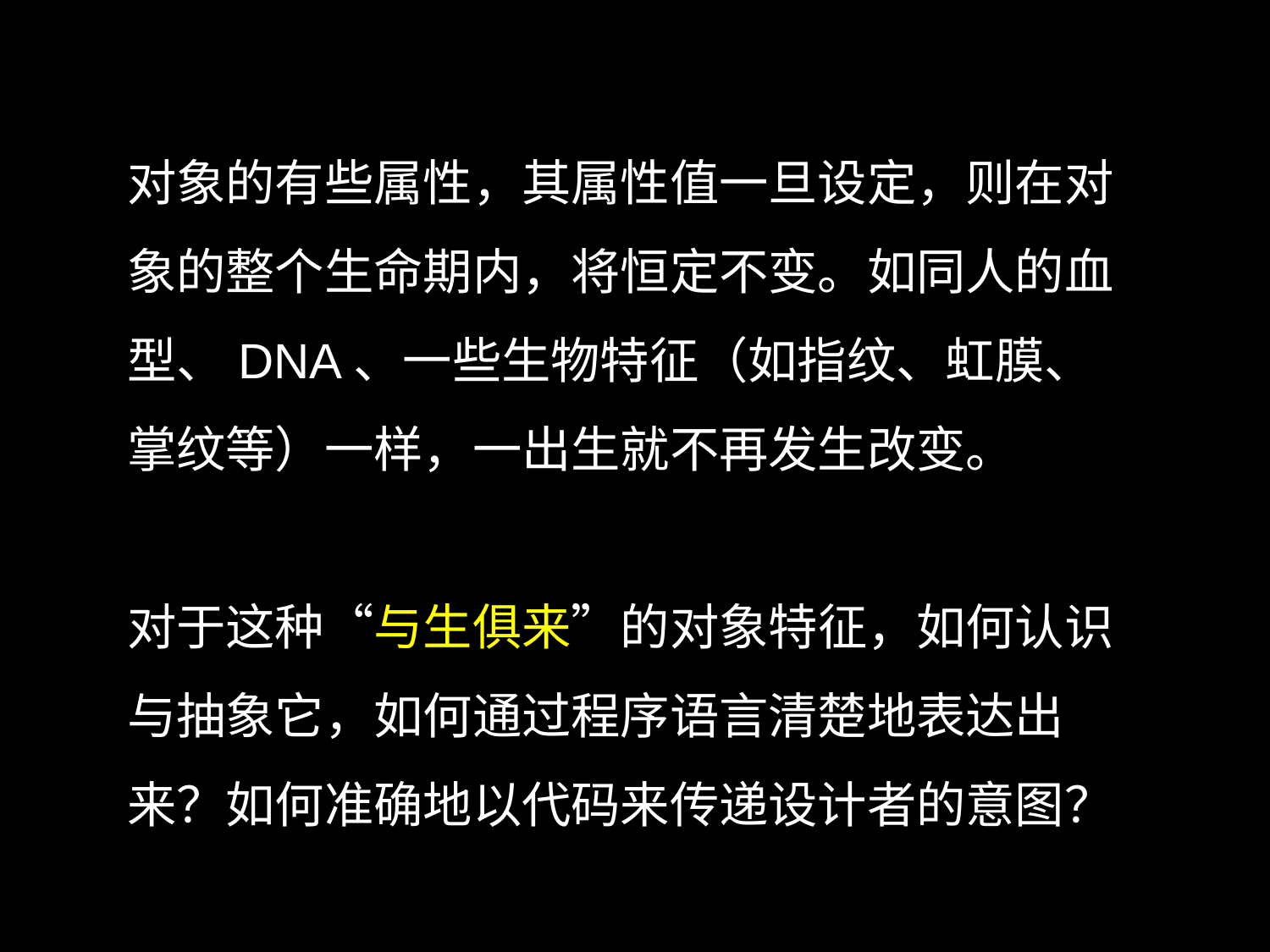

对象的有些属性，其属性值一旦设定，则在对象的整个生命期内，将恒定不变。如同人的血型、DNA、一些生物特征（如指纹、虹膜、掌纹等）一样，一出生就不再发生改变。

对于这种“与生俱来”的对象特征，如何认识与抽象它，如何通过程序语言清楚地表达出来？如何准确地以代码来传递设计者的意图？